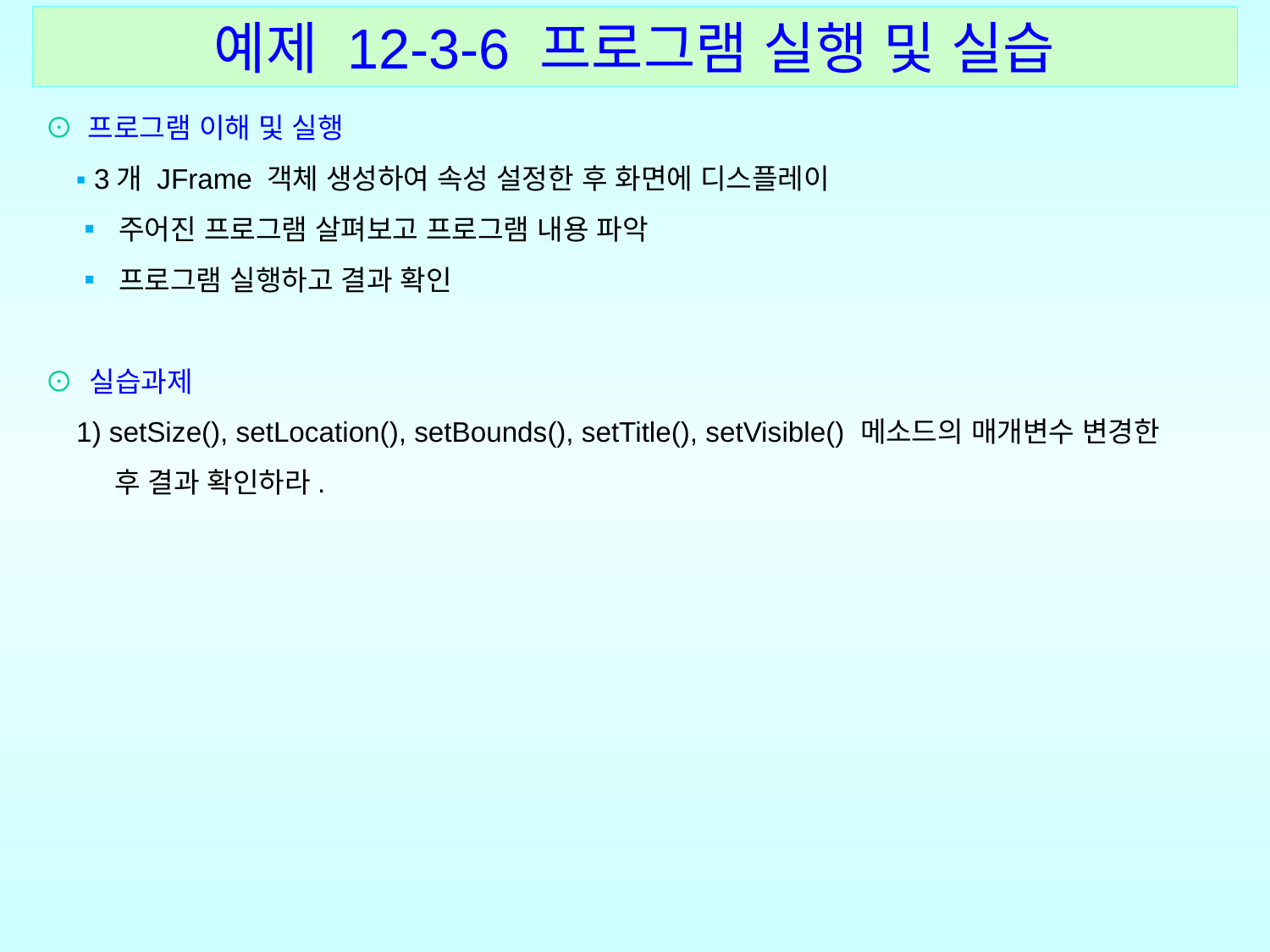

예제 12-3-6 프로그램 실행 및 실습
⊙ 프로그램 이해 및 실행
    ▪ 3개 JFrame 객체 생성하여 속성 설정한 후 화면에 디스플레이
    ▪ 주어진 프로그램 살펴보고 프로그램 내용 파악
    ▪ 프로그램 실행하고 결과 확인

⊙ 실습과제
    1) setSize(), setLocation(), setBounds(), setTitle(), setVisible() 메소드의 매개변수 변경한
        후 결과 확인하라.